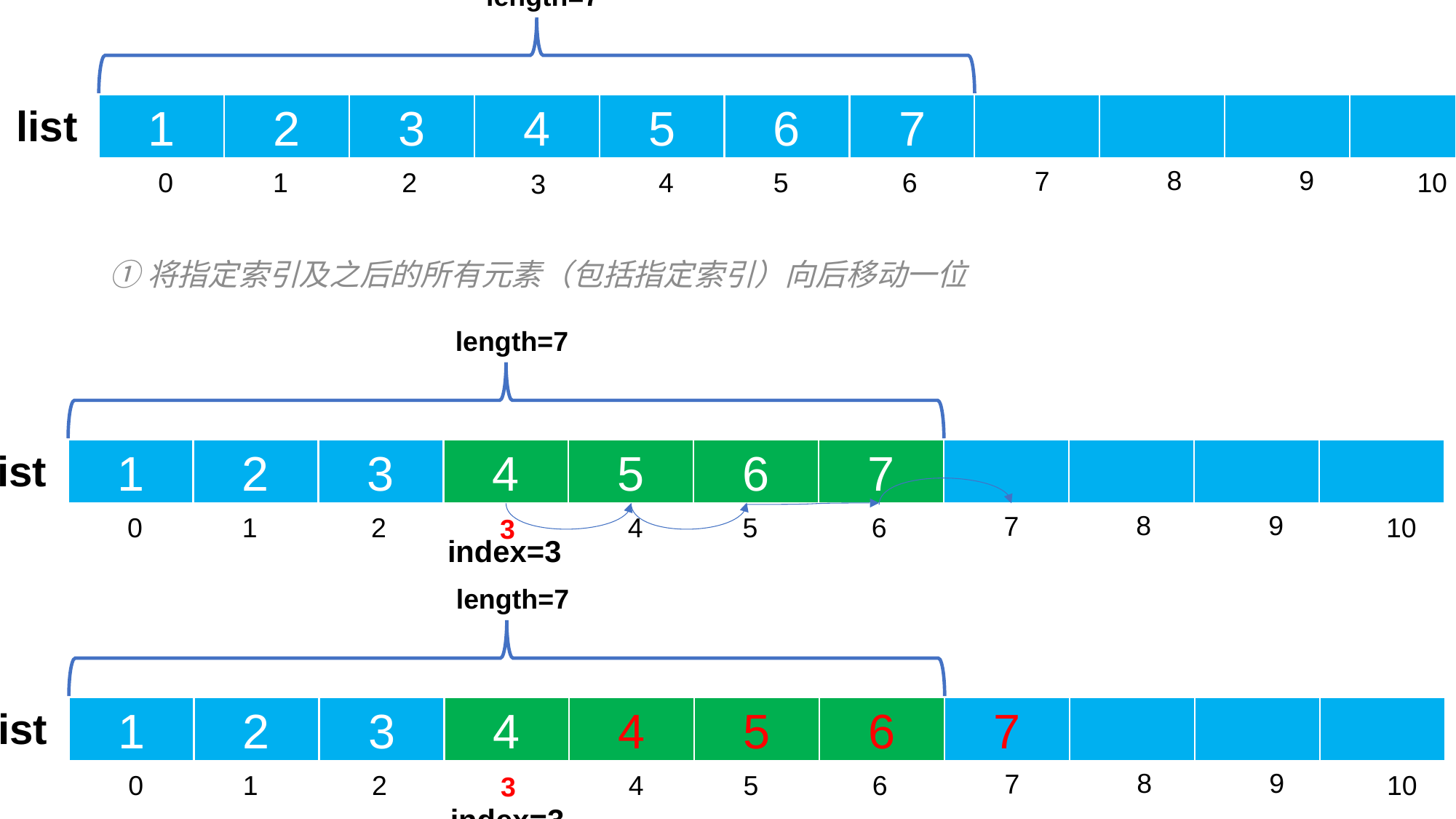

length=7
list
1
2
3
4
5
6
7

ele=22
9
8
7
0
1
2
4
5
6
10
3
index=3

①将指定索引及之后的所有元素（包括指定索引）向后移动一位
length=7
list
1
2
3
4
5
6
7

9
8
7
0
1
2
4
5
6
10
3
index=3
length=7

list
1
2
3
4
4
5
6
7

9
8
7
0
1
2
4
5
6
10
3
index=3
②将移动后空出来的位置（即指定索引所在的位置）插入新元素

length=7
list
1
2
3
22
4
5
6
7

9
8
7
0
1
2
4
5
6
10
3
index=3
ele=22
③将 length 加 1 表示顺序表新增一个元素
length++=7+1=8
list
1
2
3
22
4
5
6
7

9
8
7
0
1
2
4
5
6
10
3
index=3
ele=22